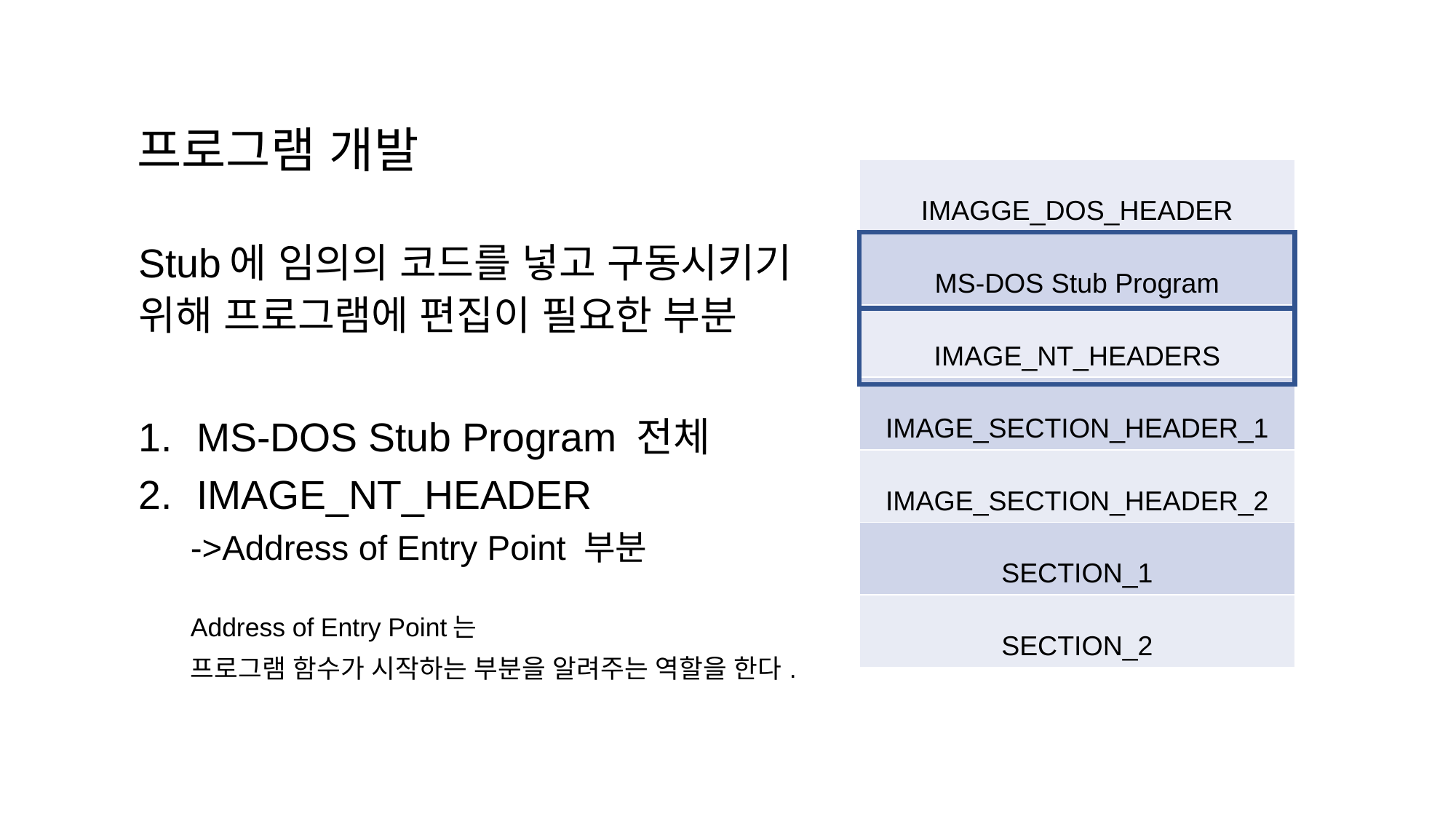

# 프로그램 개발
| IMAGGE\_DOS\_HEADER |
| --- |
| MS-DOS Stub Program |
| IMAGE\_NT\_HEADERS |
| IMAGE\_SECTION\_HEADER\_1 |
| IMAGE\_SECTION\_HEADER\_2 |
| SECTION\_1 |
| SECTION\_2 |
Stub에 임의의 코드를 넣고 구동시키기 위해 프로그램에 편집이 필요한 부분

MS-DOS Stub Program 전체
IMAGE_NT_HEADER
->Address of Entry Point 부분

Address of Entry Point는
프로그램 함수가 시작하는 부분을 알려주는 역할을 한다.